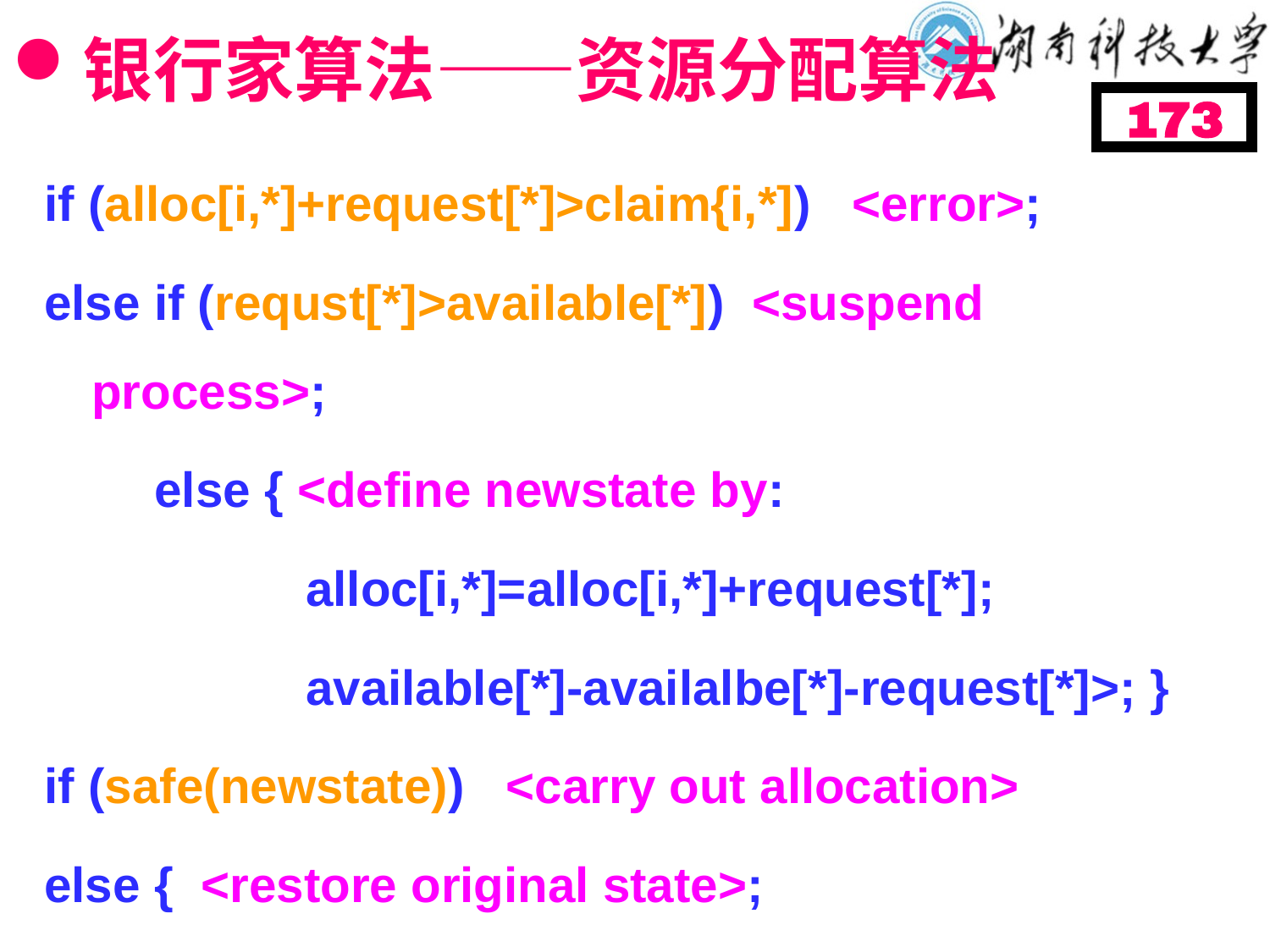

# 银行家算法——资源分配算法
173
if (alloc[i,*]+request[*]>claim{i,*])   <error>;
else if (requst[*]>available[*])  <suspend process>;
        else { <define newstate by:
                   alloc[i,*]=alloc[i,*]+request[*];
                   available[*]-availalbe[*]-request[*]>; }
if (safe(newstate))   <carry out allocation>
else {  <restore original state>;
           <suspend process>; }